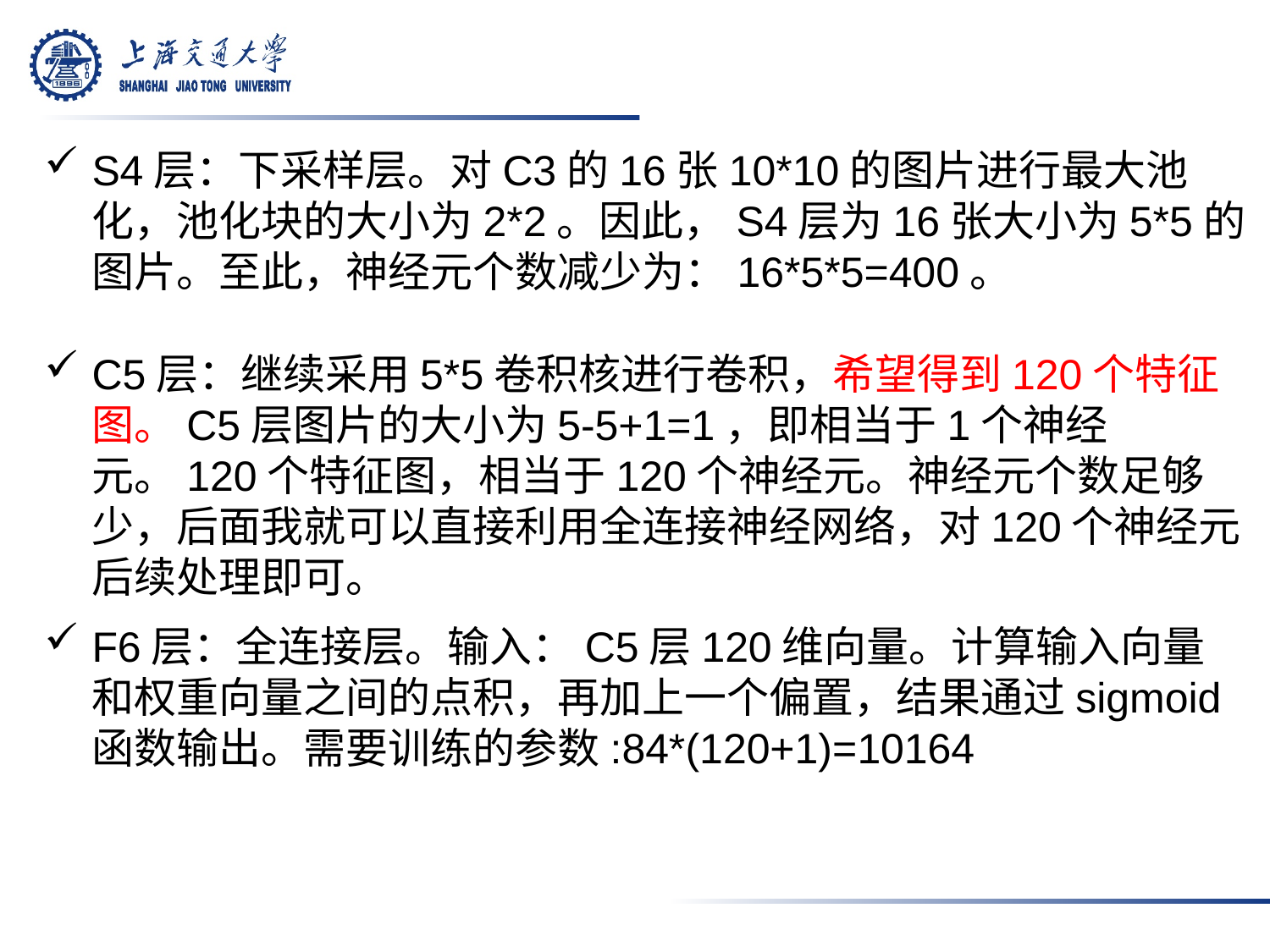

S4层：下采样层。对C3的16张10*10的图片进行最大池化，池化块的大小为2*2。因此，S4层为16张大小为5*5的图片。至此，神经元个数减少为：16*5*5=400。
C5层：继续采用5*5卷积核进行卷积，希望得到120个特征图。C5层图片的大小为5-5+1=1，即相当于1个神经元。120个特征图，相当于120个神经元。神经元个数足够少，后面我就可以直接利用全连接神经网络，对120个神经元后续处理即可。
F6层：全连接层。输入：C5层120维向量。计算输入向量和权重向量之间的点积，再加上一个偏置，结果通过sigmoid函数输出。需要训练的参数:84*(120+1)=10164